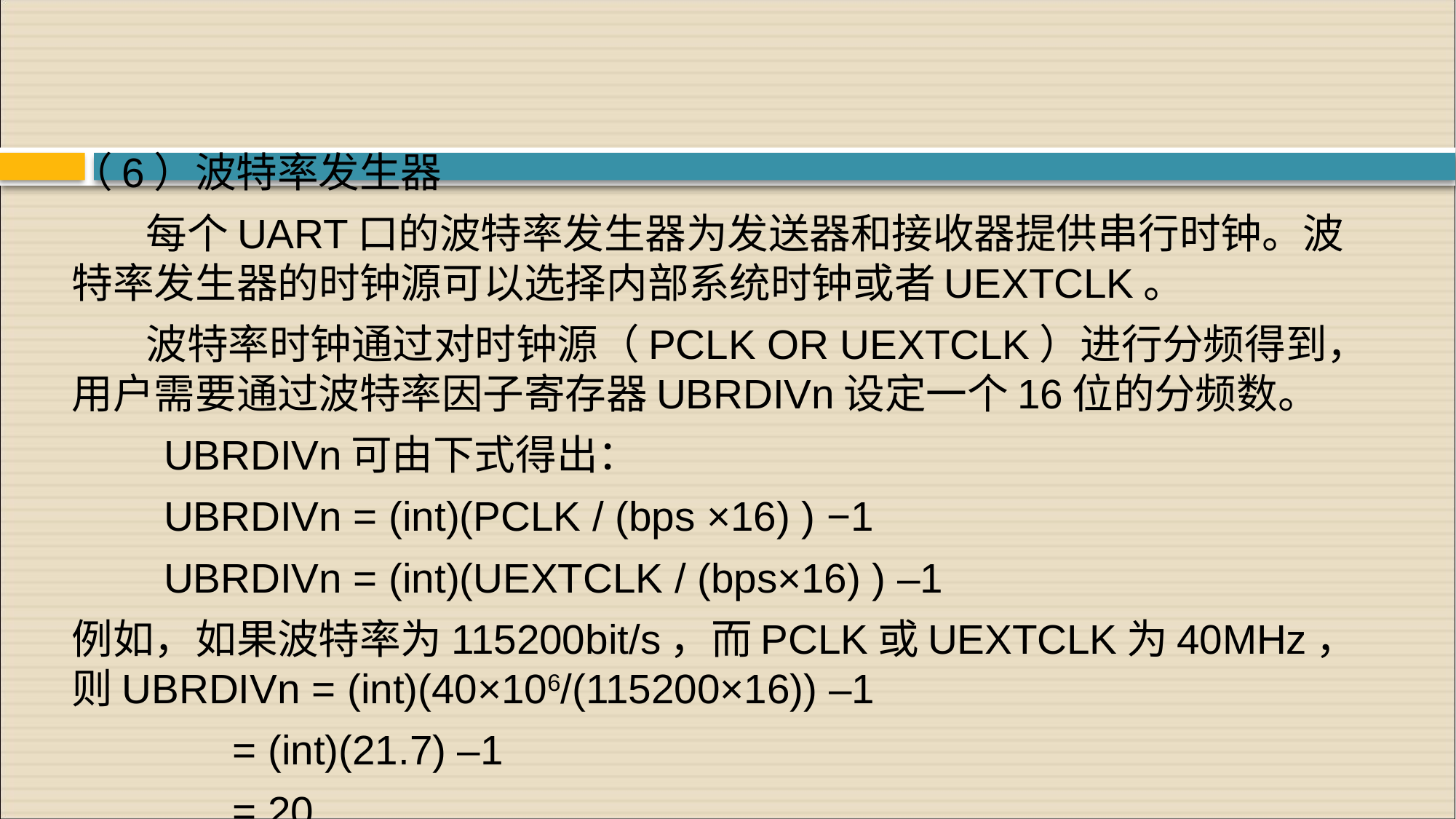

#
（6）波特率发生器
       每个UART口的波特率发生器为发送器和接收器提供串行时钟。波特率发生器的时钟源可以选择内部系统时钟或者UEXTCLK。
       波特率时钟通过对时钟源（PCLK OR UEXTCLK）进行分频得到，用户需要通过波特率因子寄存器UBRDIVn设定一个16位的分频数。
        UBRDIVn可由下式得出：
        UBRDIVn = (int)(PCLK / (bps ×16) ) −1
        UBRDIVn = (int)(UEXTCLK / (bps×16) ) –1
例如，如果波特率为115200bit/s，而PCLK或UEXTCLK为40MHz，则UBRDIVn = (int)(40×106/(115200×16)) –1
              = (int)(21.7) –1
              = 20